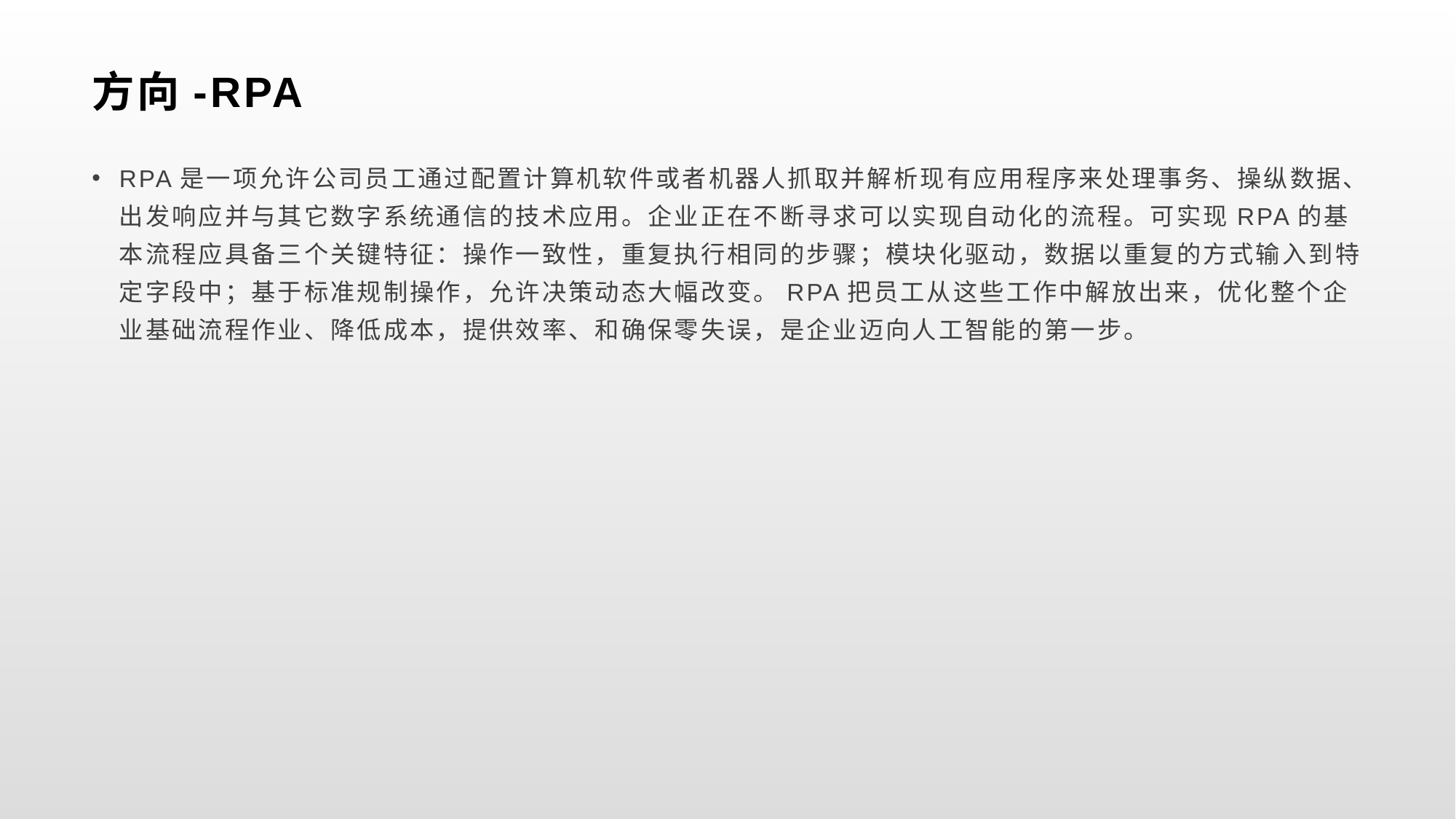

# 方向-RPA
RPA是一项允许公司员工通过配置计算机软件或者机器人抓取并解析现有应用程序来处理事务、操纵数据、出发响应并与其它数字系统通信的技术应用。企业正在不断寻求可以实现自动化的流程。可实现RPA的基本流程应具备三个关键特征：操作一致性，重复执行相同的步骤；模块化驱动，数据以重复的方式输入到特定字段中；基于标准规制操作，允许决策动态大幅改变。RPA把员工从这些工作中解放出来，优化整个企业基础流程作业、降低成本，提供效率、和确保零失误，是企业迈向人工智能的第一步。